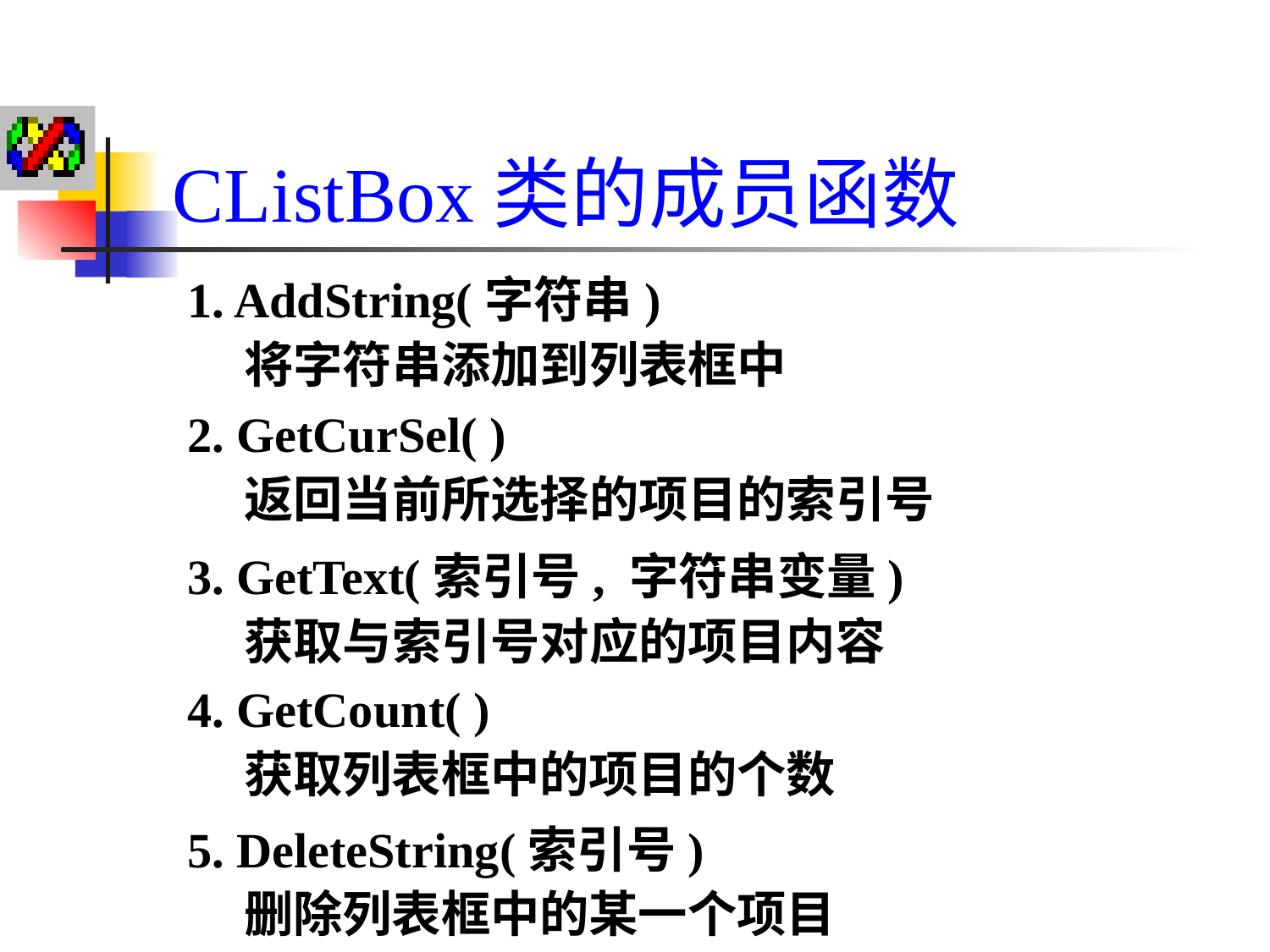

# CListBox类的成员函数
1. AddString(字符串)
    将字符串添加到列表框中
2. GetCurSel( )
    返回当前所选择的项目的索引号
3. GetText(索引号, 字符串变量)
    获取与索引号对应的项目内容
4. GetCount( )
    获取列表框中的项目的个数
5. DeleteString(索引号)
    删除列表框中的某一个项目